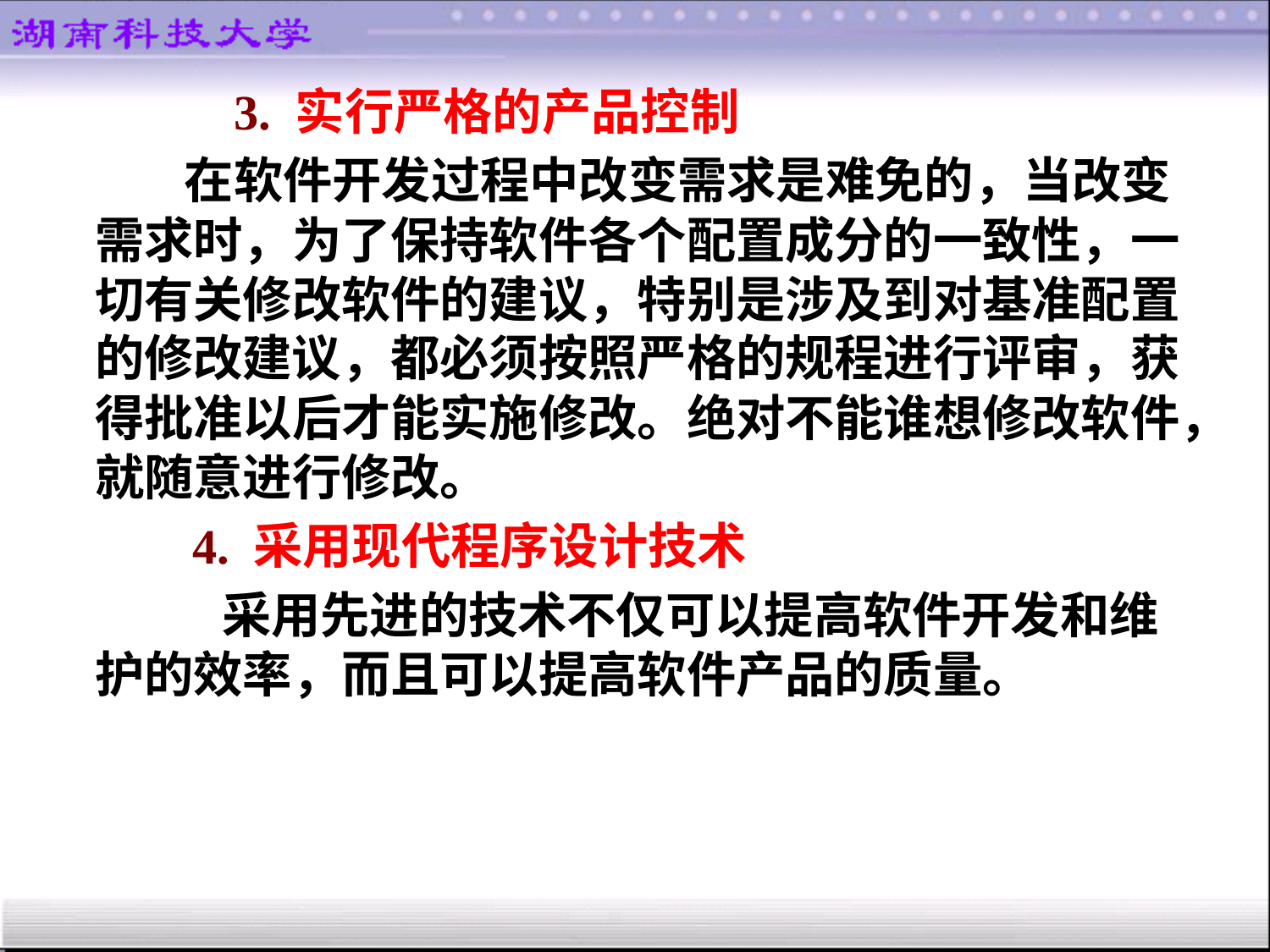

3. 实行严格的产品控制
       在软件开发过程中改变需求是难免的，当改变需求时，为了保持软件各个配置成分的一致性，一切有关修改软件的建议，特别是涉及到对基准配置的修改建议，都必须按照严格的规程进行评审，获得批准以后才能实施修改。绝对不能谁想修改软件，就随意进行修改。
        4. 采用现代程序设计技术
		采用先进的技术不仅可以提高软件开发和维护的效率，而且可以提高软件产品的质量。